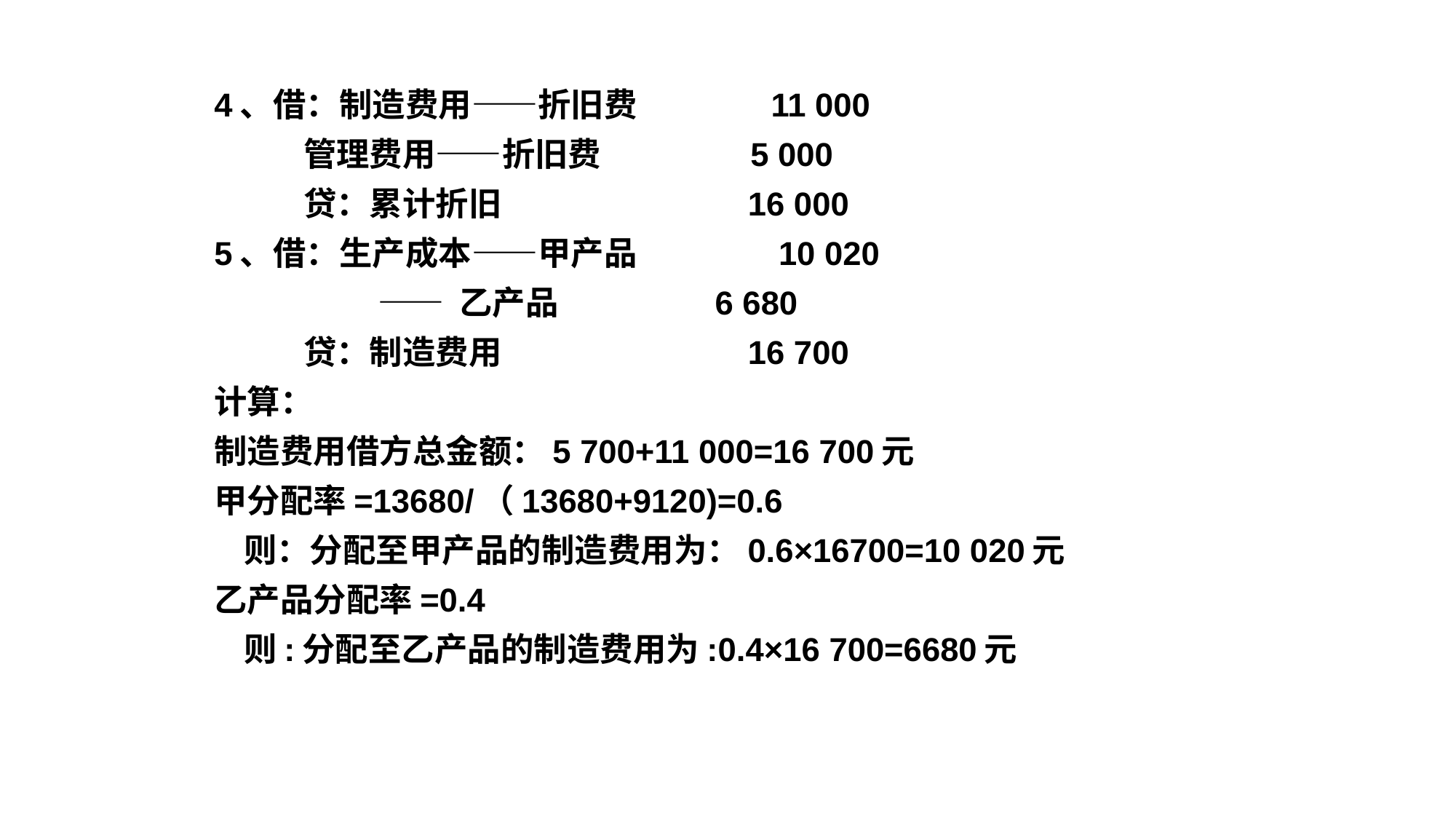

4、借：制造费用——折旧费                 11 000
           管理费用——折旧费                   5 000
           贷：累计折旧                                16 000
5、借：生产成本——甲产品                  10 020
                      —— 乙产品                    6 680
           贷：制造费用                                16 700
计算：
制造费用借方总金额：5 700+11 000=16 700元
甲分配率=13680/（13680+9120)=0.6
   则：分配至甲产品的制造费用为：0.6×16700=10 020元
乙产品分配率=0.4
   则:分配至乙产品的制造费用为:0.4×16 700=6680元